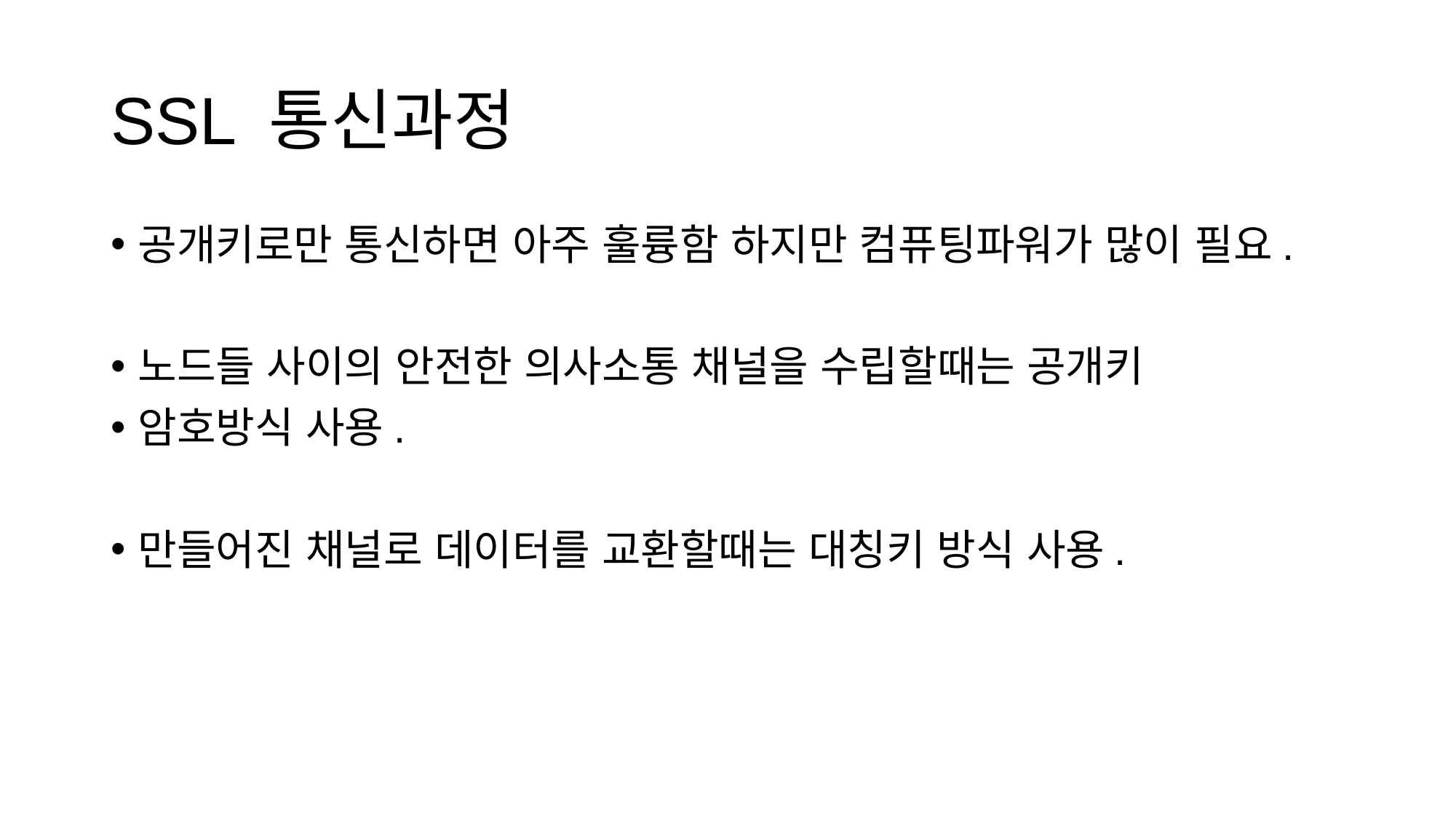

# SSL 통신과정
공개키로만 통신하면 아주 훌륭함 하지만 컴퓨팅파워가 많이 필요.

노드들 사이의 안전한 의사소통 채널을 수립할때는 공개키
암호방식 사용.

만들어진 채널로 데이터를 교환할때는 대칭키 방식 사용.